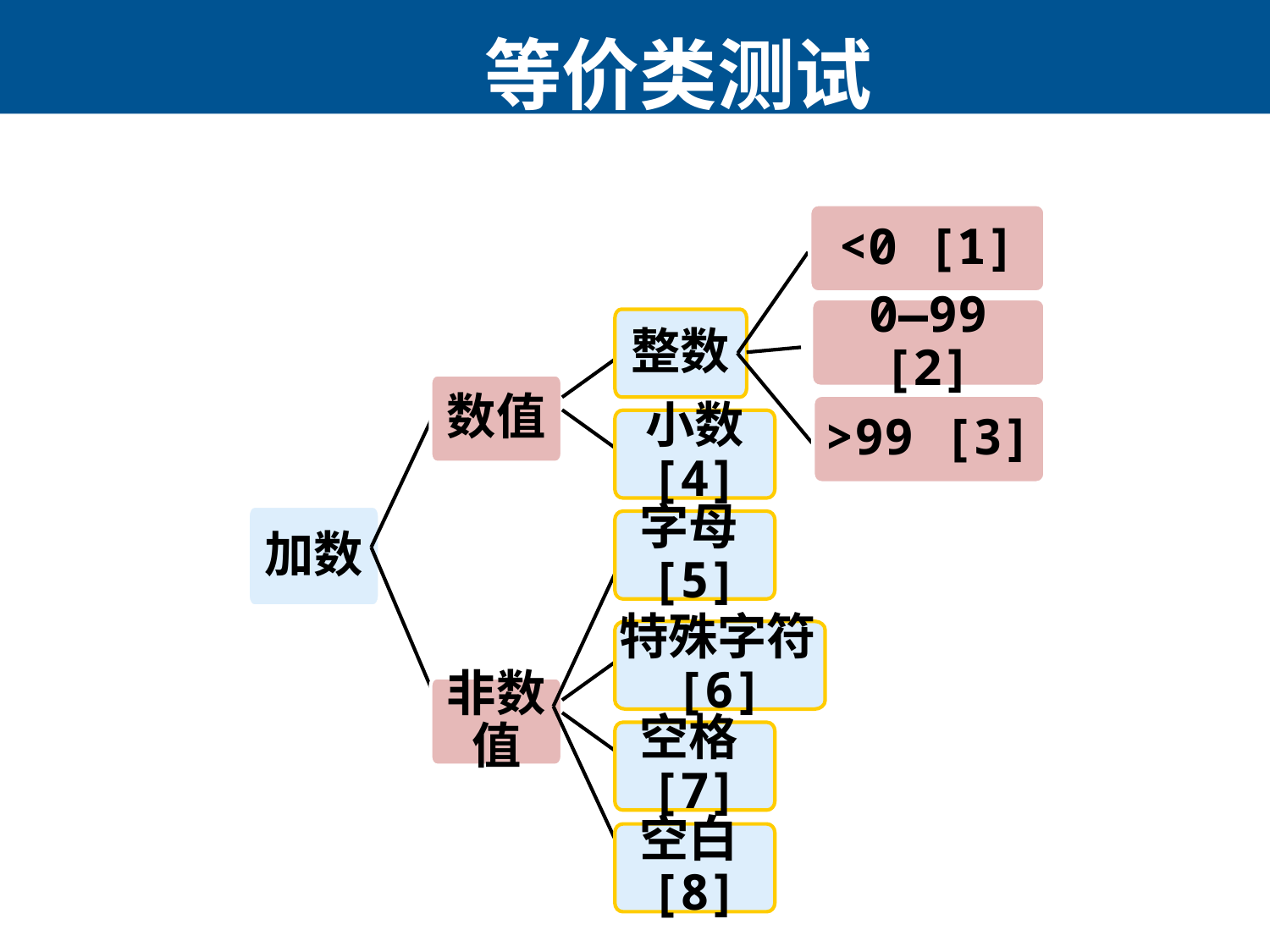

等价类测试
<0 [1]
0—99 [2]

整数

数值

>99 [3]

小数 [4]

加数
字母[5]
特殊字符[6]

非数值

空格[7]

空白[8]